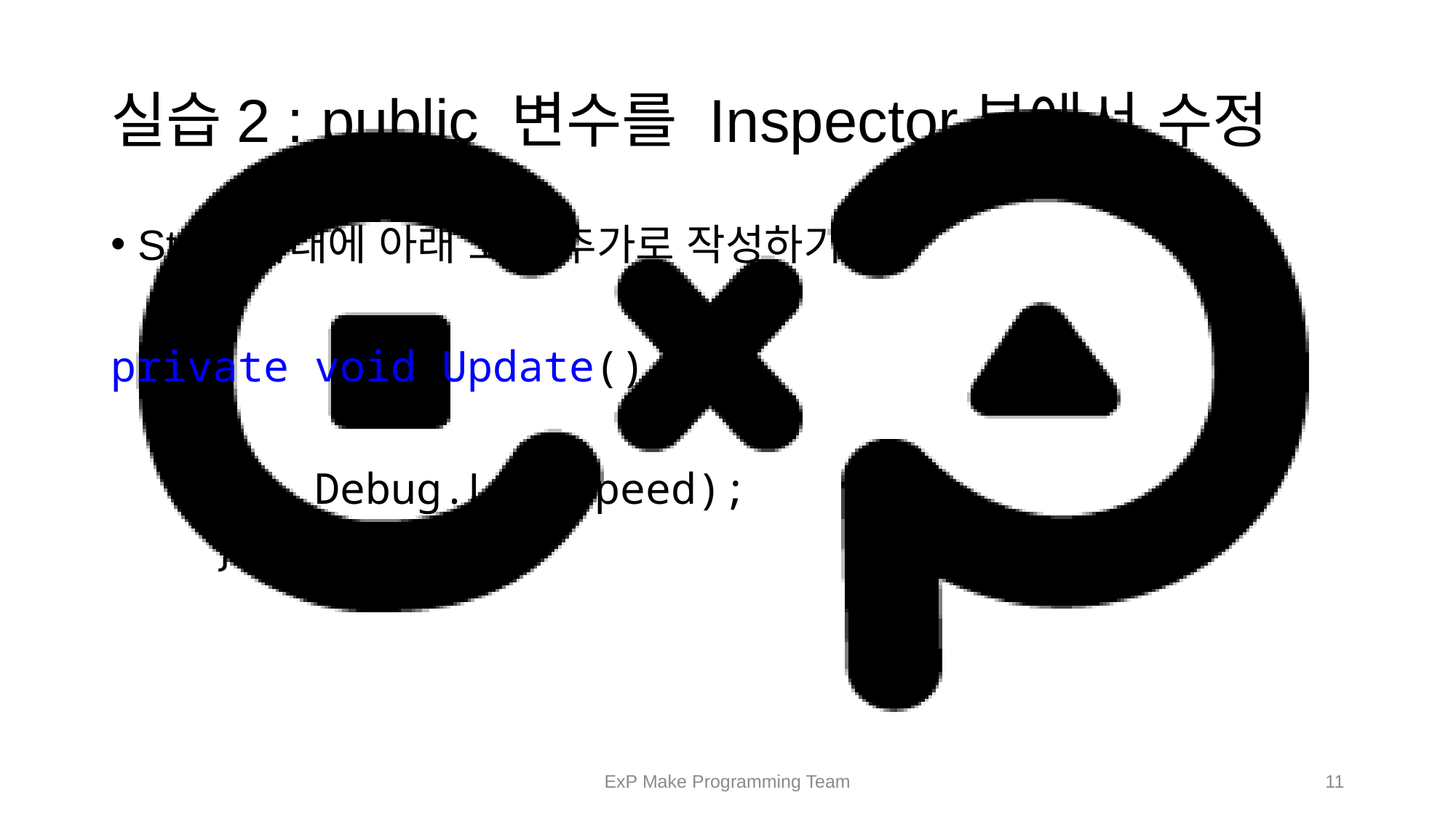

# 실습2 : public 변수를 Inspector뷰에서 수정
Start 아래에 아래 코드 추가로 작성하기

private void Update()
    {
        Debug.Log(speed);
    }
ExP Make Programming Team
11